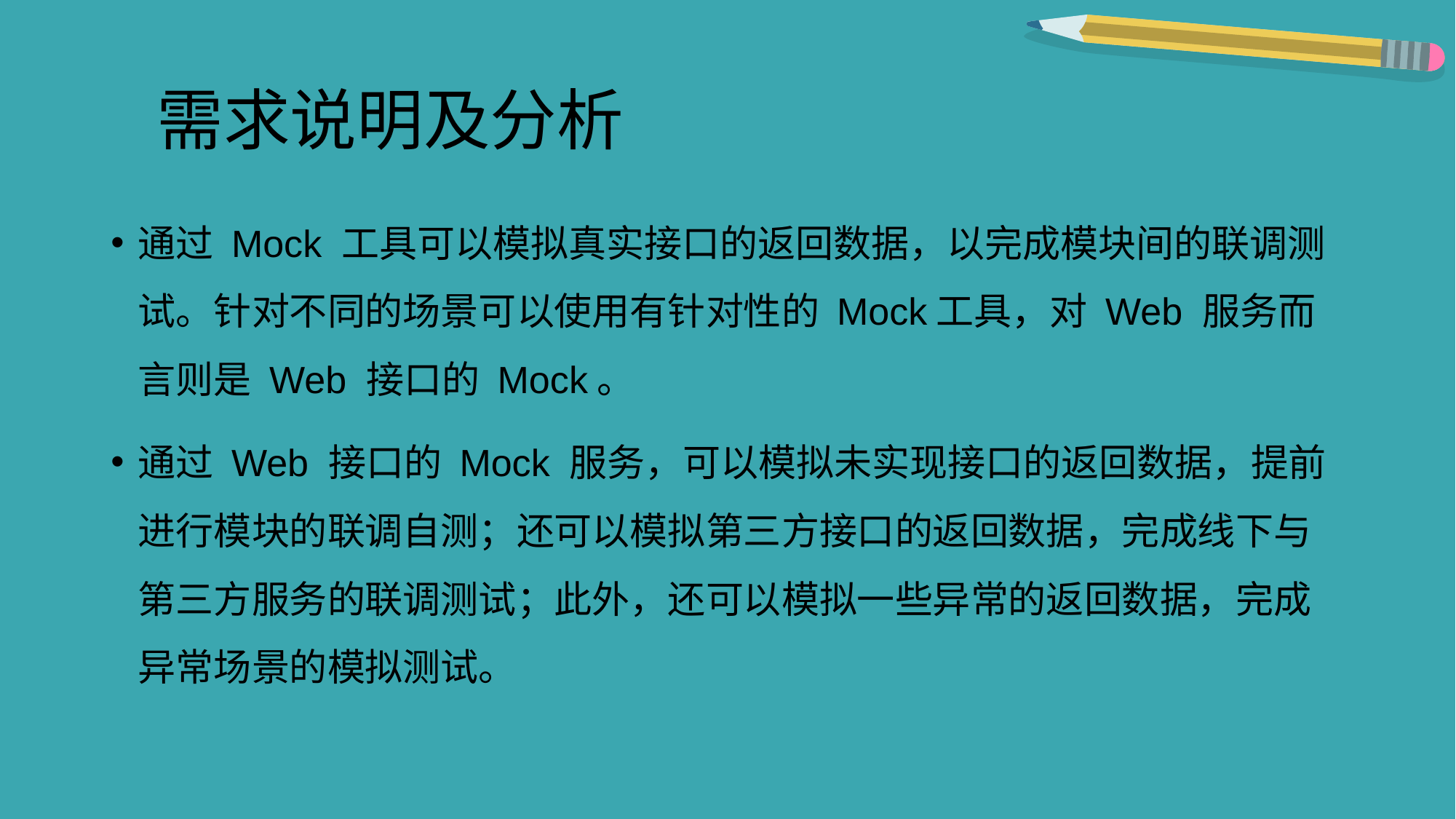

# 需求说明及分析
通过 Mock 工具可以模拟真实接口的返回数据，以完成模块间的联调测试。针对不同的场景可以使用有针对性的 Mock工具，对 Web 服务而言则是 Web 接口的 Mock。
通过 Web 接口的 Mock 服务，可以模拟未实现接口的返回数据，提前进行模块的联调自测；还可以模拟第三方接口的返回数据，完成线下与第三方服务的联调测试；此外，还可以模拟一些异常的返回数据，完成异常场景的模拟测试。